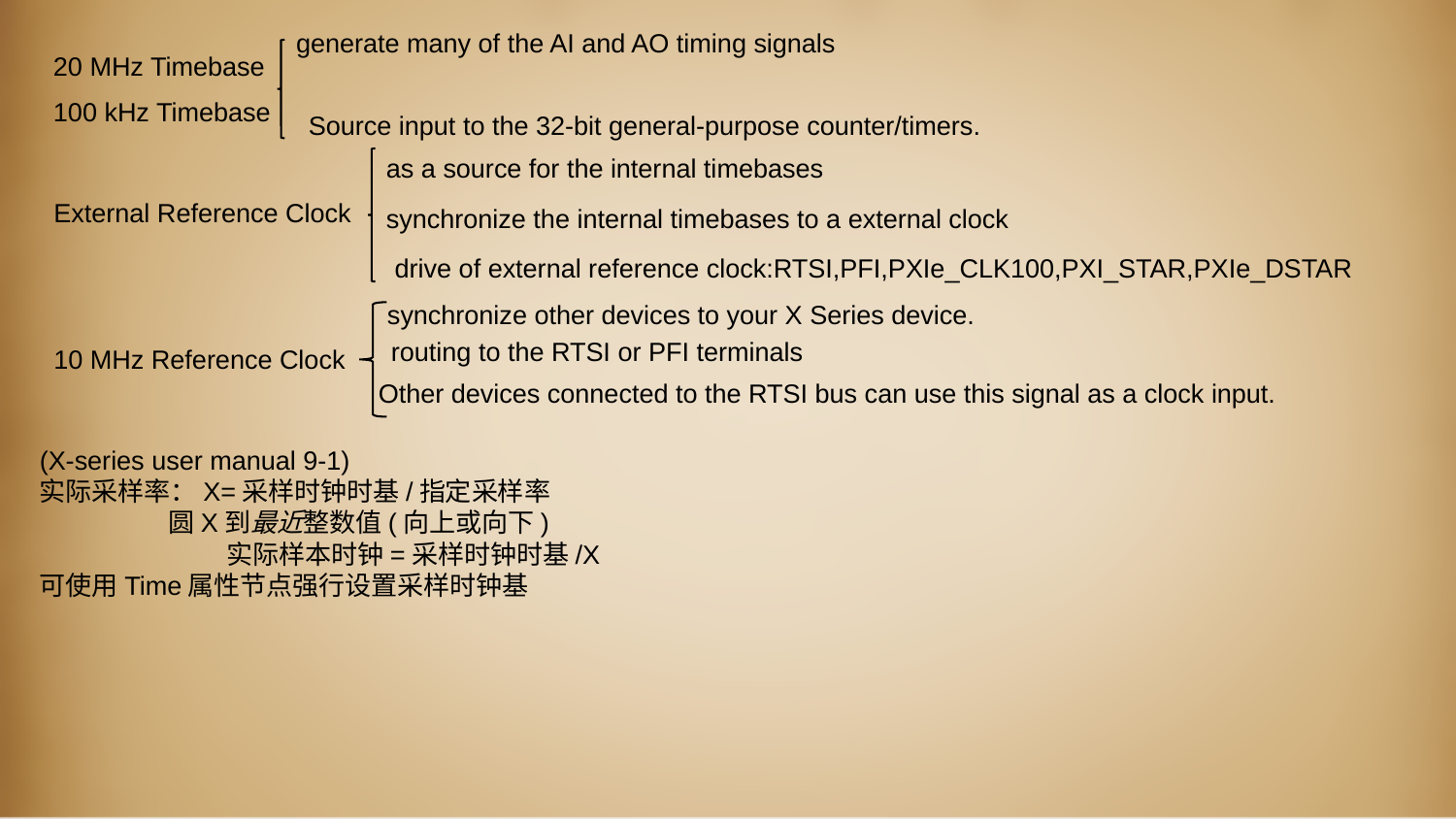

generate many of the AI and AO timing signals

20 MHz Timebase
100 kHz Timebase
Source input to the 32-bit general-purpose counter/timers.
as a source for the internal timebases

External Reference Clock
synchronize the internal timebases to a
external clock
drive of external reference clock:RTSI,PFI,PXIe_CLK100,PXI_STAR,PXIe_DSTAR
synchronize other devices to your X Series device.

routing to the RTSI or PFI terminals
10 MHz Reference Clock
Other devices connected to the RTSI bus can use this signal as a clock input.
(X-series user manual 9-1)
实际采样率：X=采样时钟时基/指定采样率
                     圆X到最近整数值(向上或向下)
	      实际样本时钟=采样时钟时基/X
可使用Time属性节点强行设置采样时钟基